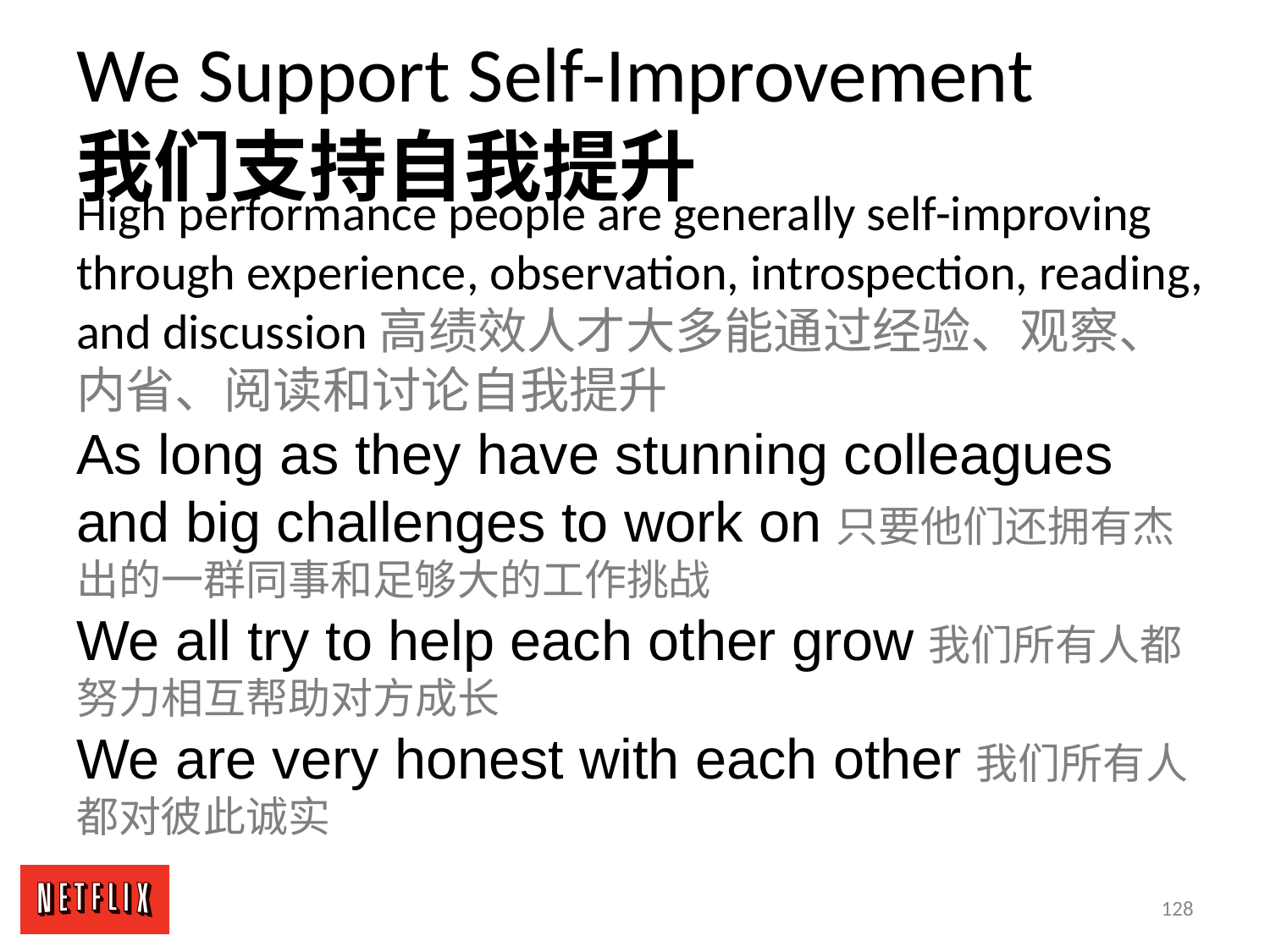

We Support Self-Improvement
我们支持自我提升
High performance people are generally self-improving through experience, observation, introspection, reading, and discussion高绩效人才大多能通过经验、观察、内省、阅读和讨论自我提升
As long as they have stunning colleagues and big challenges to work on只要他们还拥有杰出的一群同事和足够大的工作挑战
We all try to help each other grow我们所有人都努力相互帮助对方成长
We are very honest with each other我们所有人都对彼此诚实

128